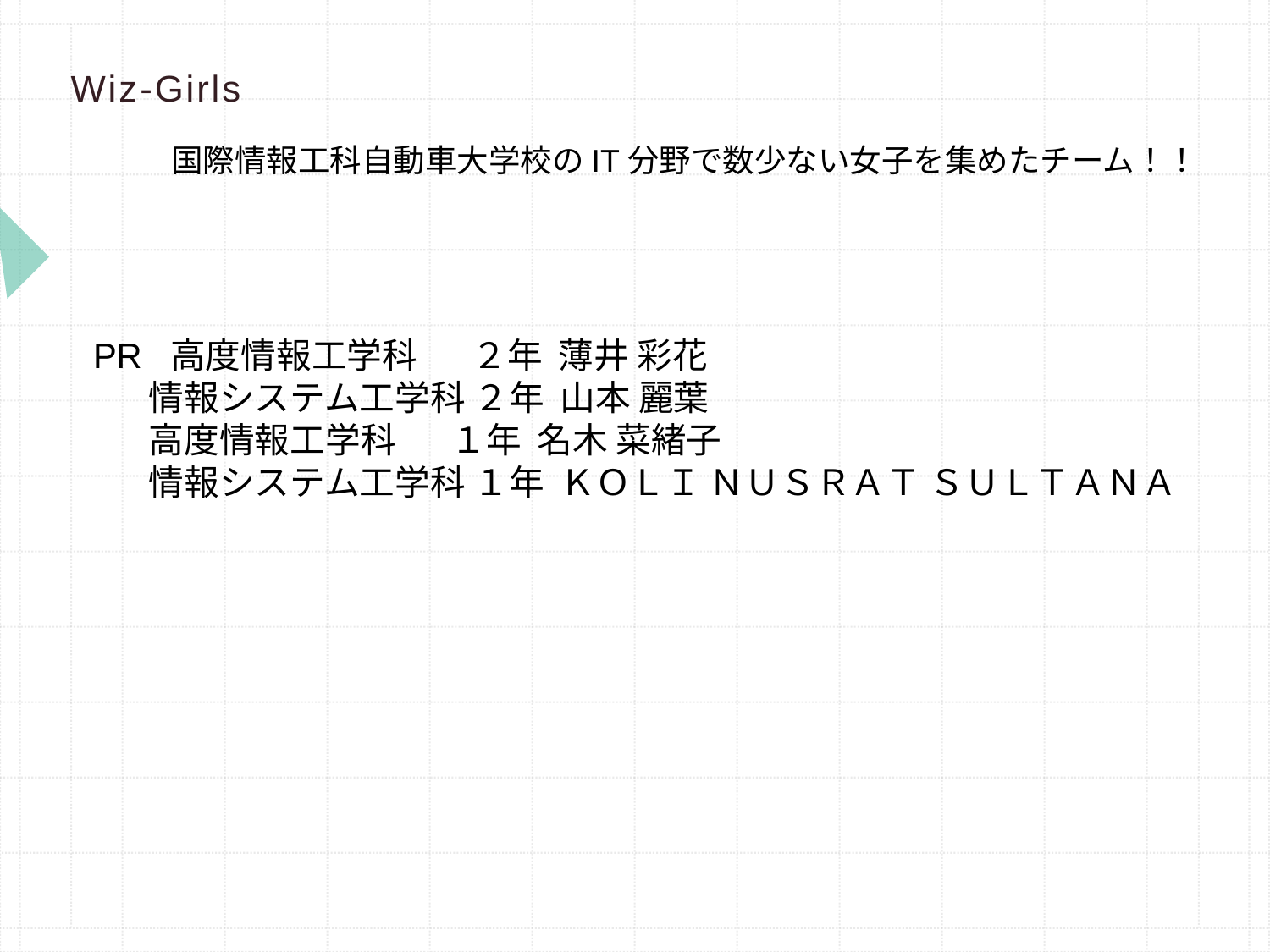

# Wiz-Girls
国際情報工科自動車大学校のIT分野で数少ない女子を集めたチーム！！
PR  高度情報工学科       ２年  薄井 彩花
      情報システム工学科 ２年  山本 麗葉
      高度情報工学科       １年  名木 菜緒子
      情報システム工学科 １年  ＫＯＬＩ ＮＵＳＲＡＴ ＳＵＬＴＡＮＡ